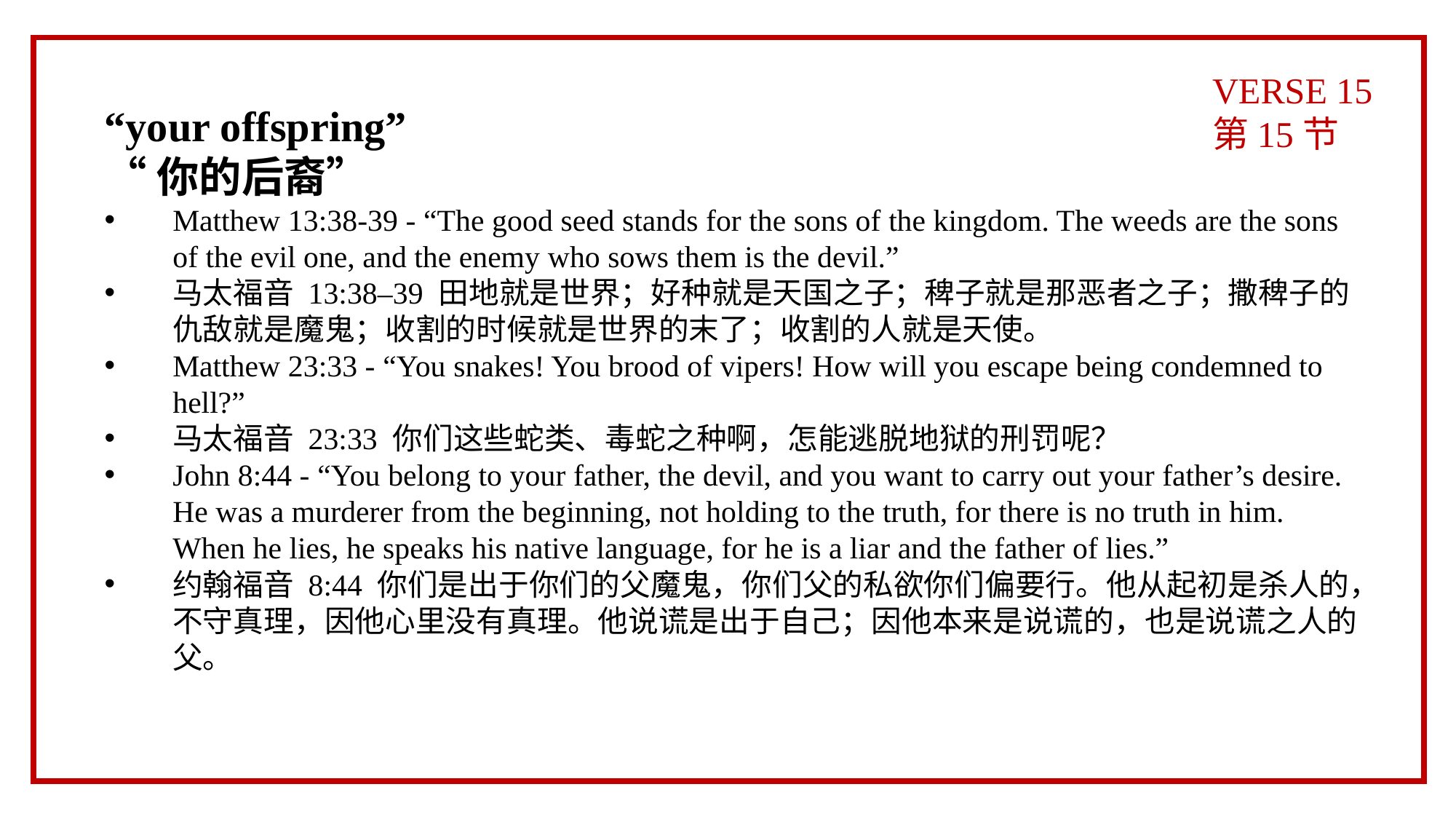

VERSE 15
第15节
“your offspring”
“你的后裔”
Matthew 13:38-39 - “The good seed stands for the sons of the kingdom. The weeds are the sons of the evil one, and the enemy who sows them is the devil.”
马太福音 13:38–39 田地就是世界；好种就是天国之子；稗子就是那恶者之子；撒稗子的仇敌就是魔鬼；收割的时候就是世界的末了；收割的人就是天使。
Matthew 23:33 - “You snakes! You brood of vipers! How will you escape being condemned to hell?”
马太福音 23:33 你们这些蛇类、毒蛇之种啊，怎能逃脱地狱的刑罚呢？
John 8:44 - “You belong to your father, the devil, and you want to carry out your father’s desire. He was a murderer from the beginning, not holding to the truth, for there is no truth in him. When he lies, he speaks his native language, for he is a liar and the father of lies.”
约翰福音 8:44 你们是出于你们的父魔鬼，你们父的私欲你们偏要行。他从起初是杀人的，不守真理，因他心里没有真理。他说谎是出于自己；因他本来是说谎的，也是说谎之人的父。